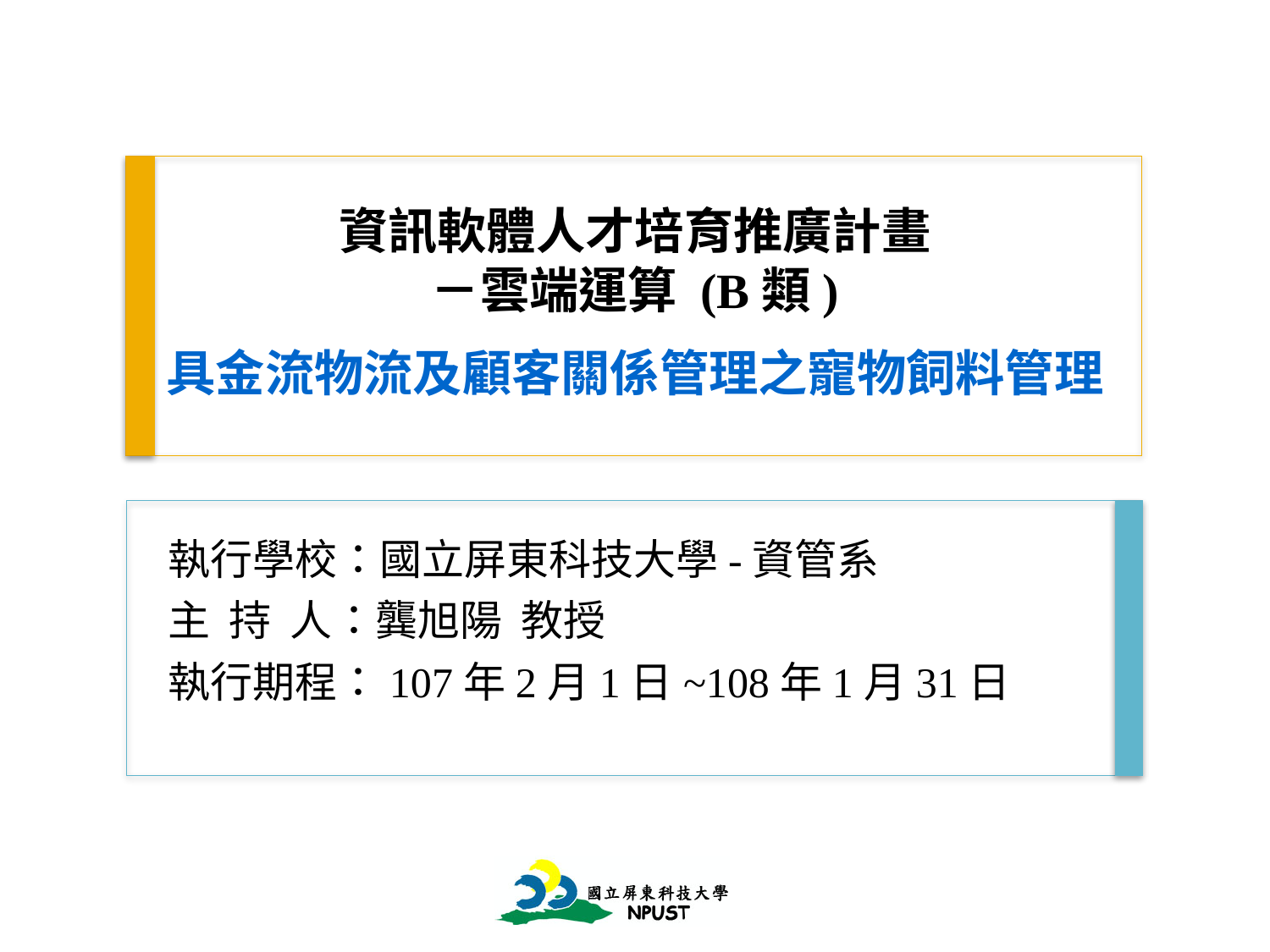

# 資訊軟體人才培育推廣計畫 －雲端運算 (B類) 具金流物流及顧客關係管理之寵物飼料管理
執行學校：國立屏東科技大學-資管系
主  持  人：龔旭陽  教授
執行期程：107年2月1日~108年1月31日